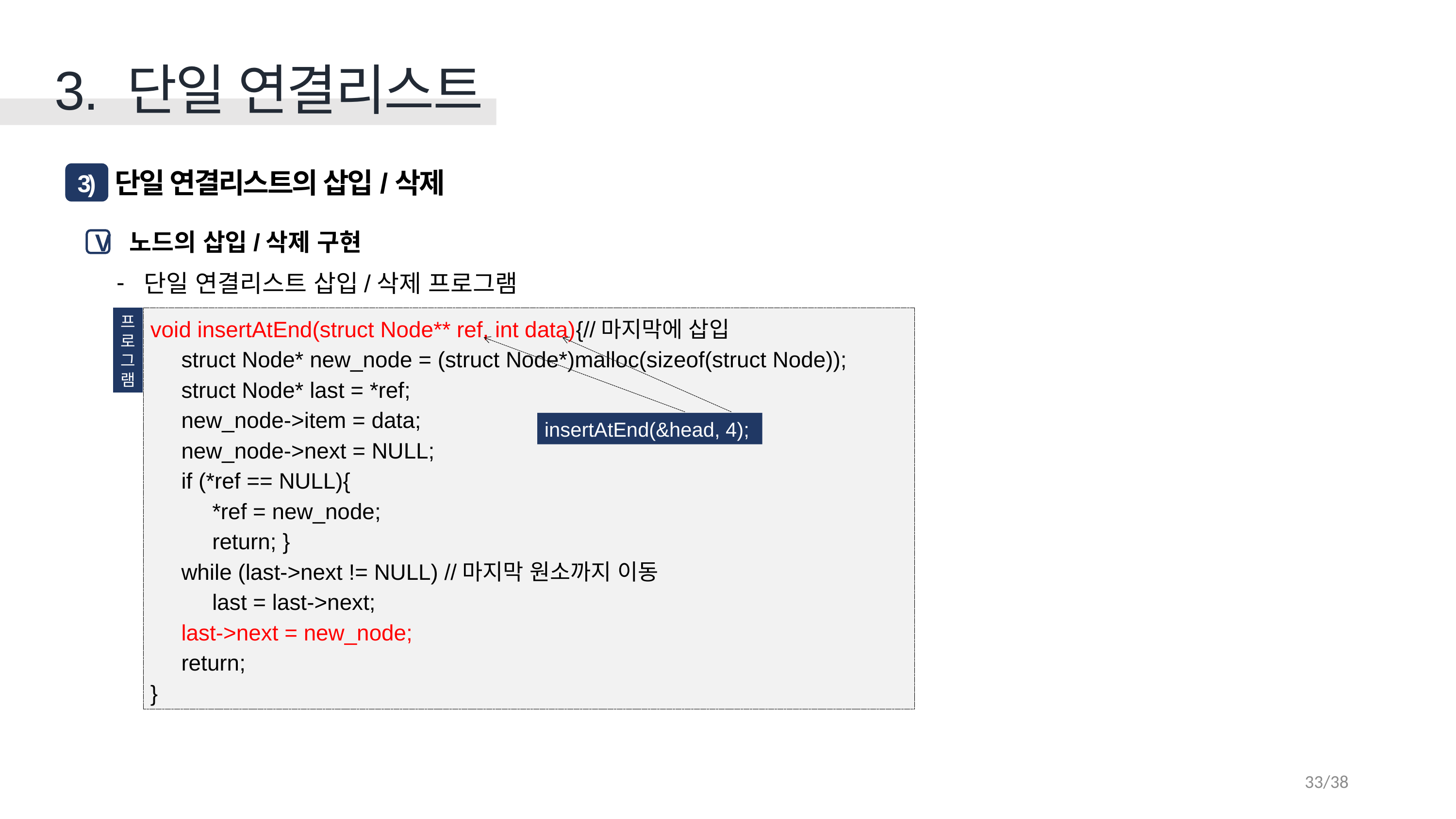

3. 단일 연결리스트

 단일 연결리스트의 삽입/삭제
3)
 노드의 삽입/삭제 구현

단일 연결리스트 삽입/삭제 프로그램
V
프
로
그
램
void insertAtEnd(struct Node** ref, int data){//마지막에 삽입
     struct Node* new_node = (struct Node*)malloc(sizeof(struct Node));
     struct Node* last = *ref;
     new_node->item = data;
     new_node->next = NULL;
     if (*ref == NULL){
          *ref = new_node;
          return; }
     while (last->next != NULL) //마지막 원소까지 이동
          last = last->next;
     last->next = new_node;
     return;
}
insertAtEnd(&head, 4);
33/38